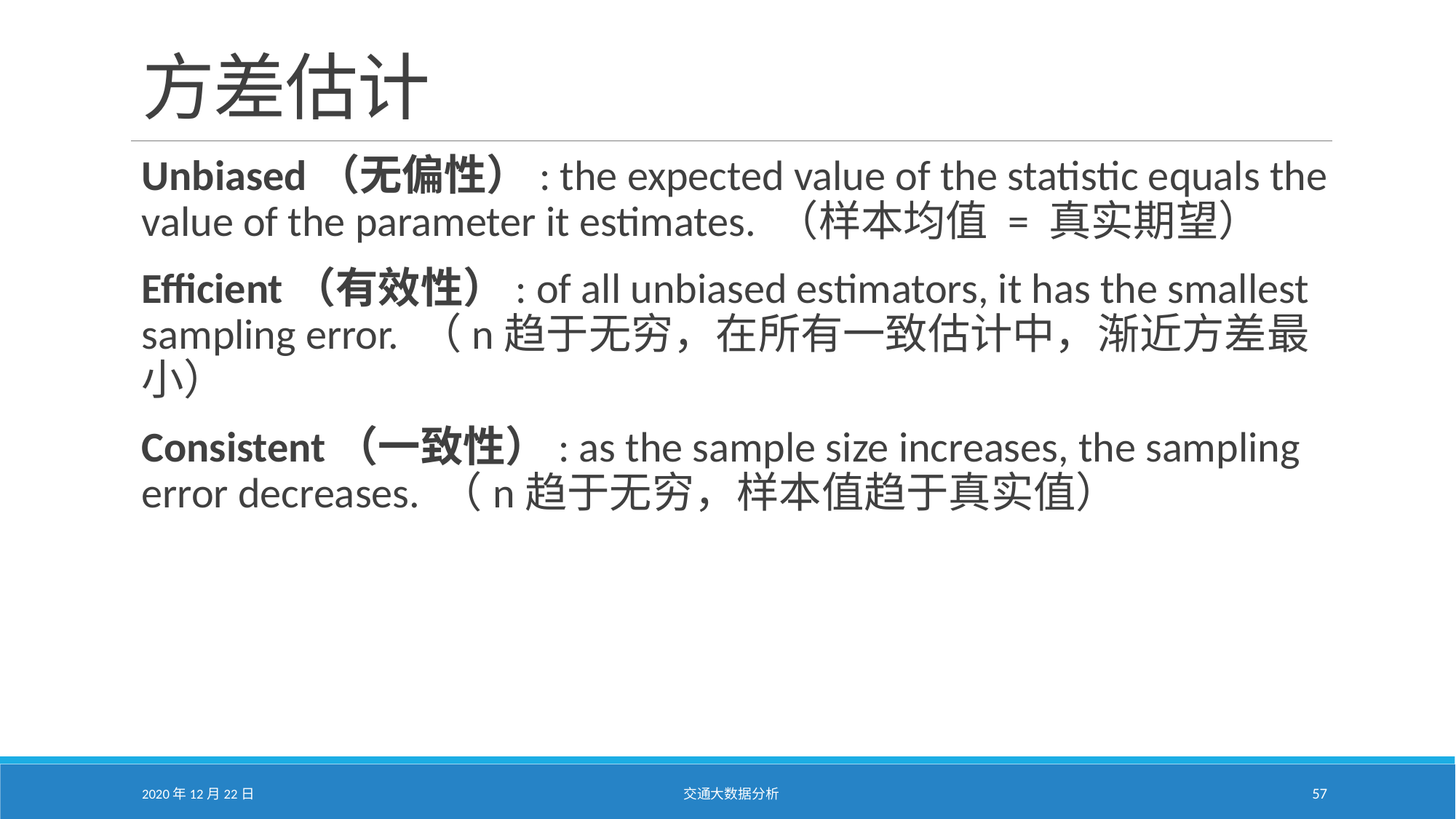

# 方差估计
Unbiased（无偏性）: the expected value of the statistic equals the value of the parameter it estimates. （样本均值 = 真实期望）
Efficient（有效性）: of all unbiased estimators, it has the smallest sampling error. （n趋于无穷，在所有一致估计中，渐近方差最小）
Consistent（一致性）: as the sample size increases, the sampling error decreases. （n趋于无穷，样本值趋于真实值）

2020年12月22日
交通大数据分析
57